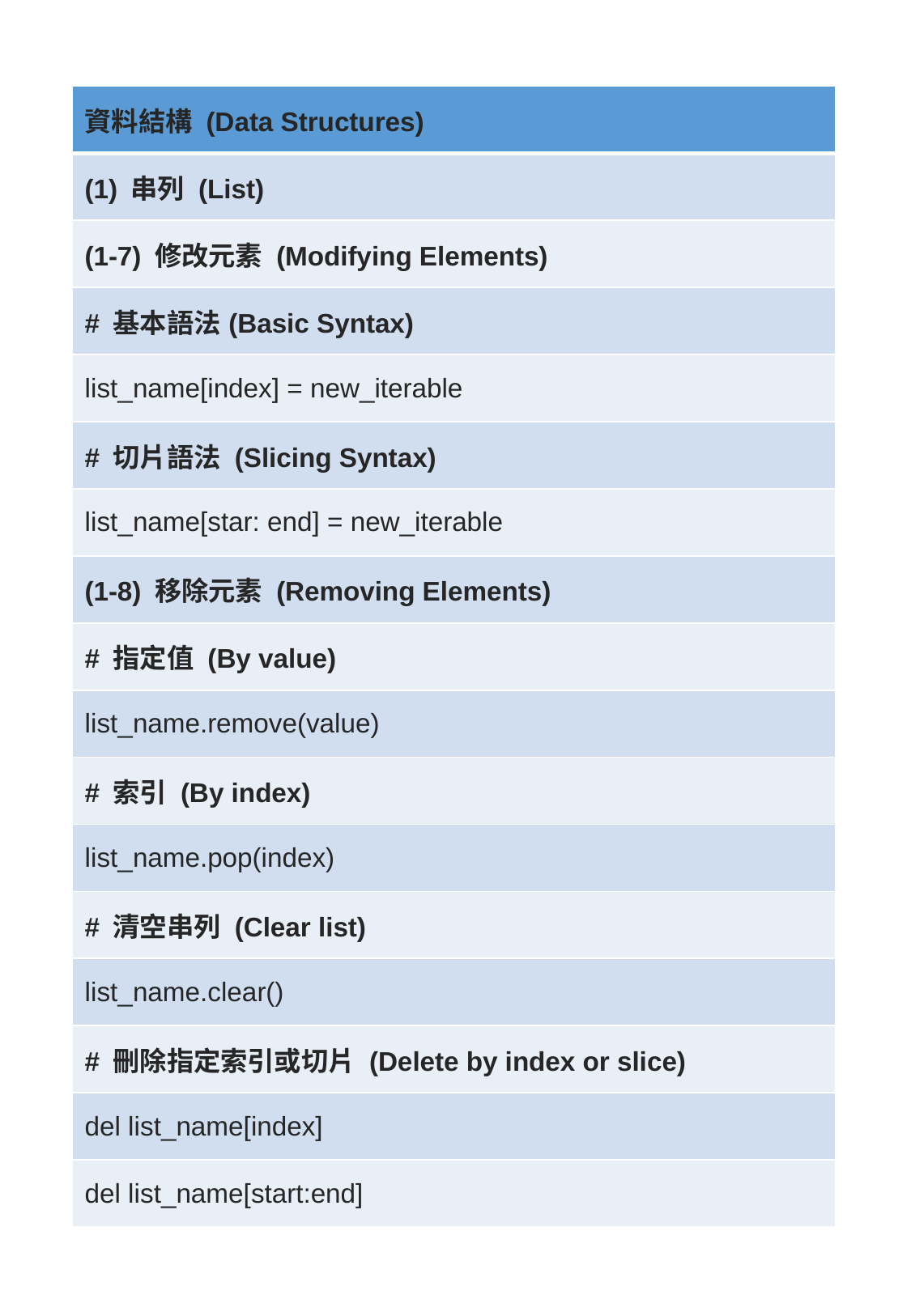

| 資料結構 (Data Structures) |
| --- |
| (1) 串列 (List) |
| (1-7) 修改元素 (Modifying Elements) |
| # 基本語法(Basic Syntax) |
| list\_name[index] = new\_iterable |
| # 切片語法 (Slicing Syntax) |
| list\_name[star: end] = new\_iterable |
| (1-8) 移除元素 (Removing Elements) |
| # 指定值 (By value) |
| list\_name.remove(value) |
| # 索引 (By index) |
| list\_name.pop(index) |
| # 清空串列 (Clear list) |
| list\_name.clear() |
| # 刪除指定索引或切片 (Delete by index or slice) |
| del list\_name[index] |
| del list\_name[start:end] |